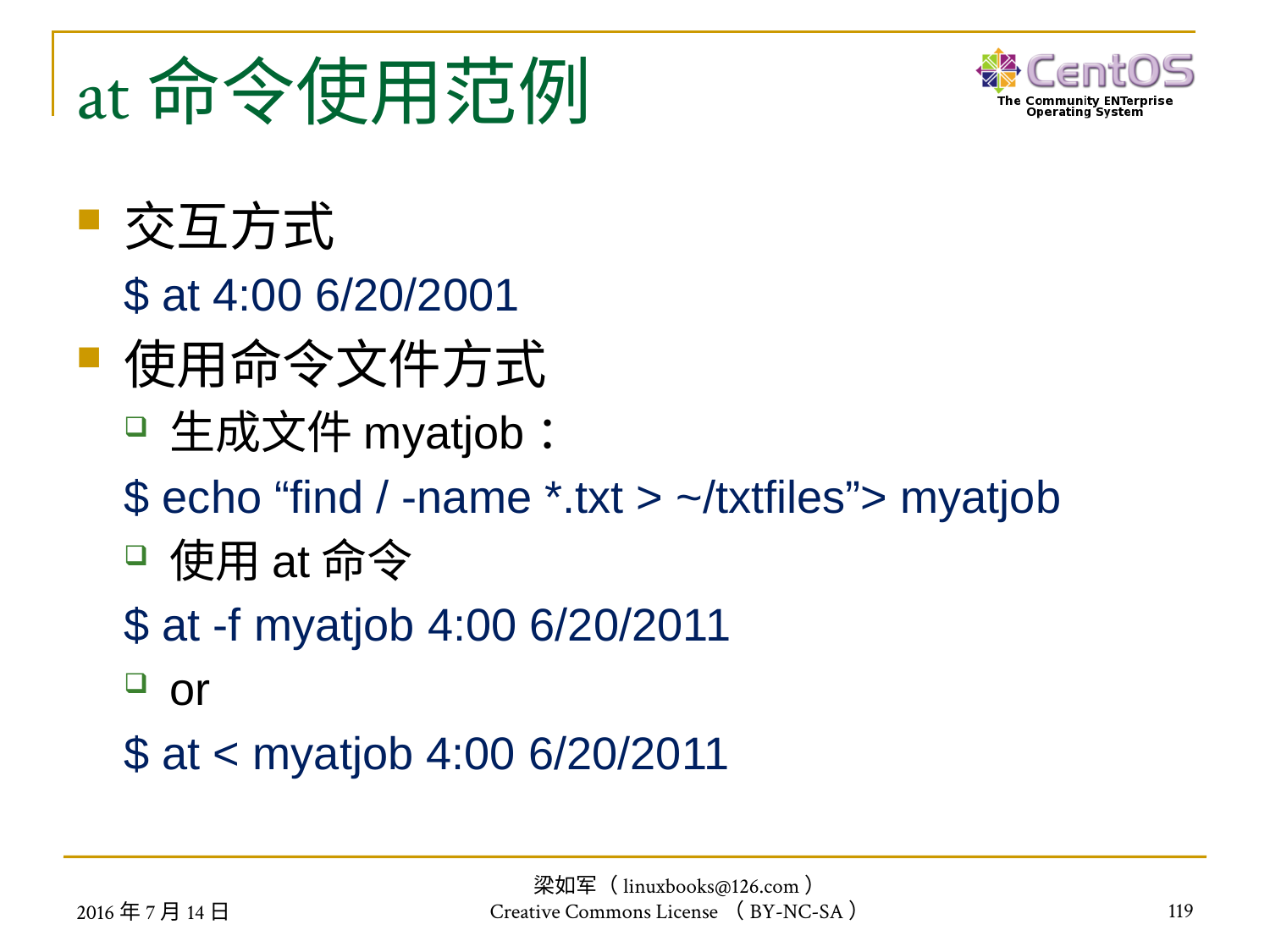

# at命令使用范例
交互方式
$ at 4:00 6/20/2001
使用命令文件方式
生成文件myatjob：
$ echo “find / -name *.txt > ~/txtfiles”> myatjob
使用at命令
$ at -f myatjob 4:00 6/20/2011
or
$ at < myatjob 4:00 6/20/2011

梁如军（linuxbooks@126.com）
Creative Commons License（BY-NC-SA）
2016年7月14日
119